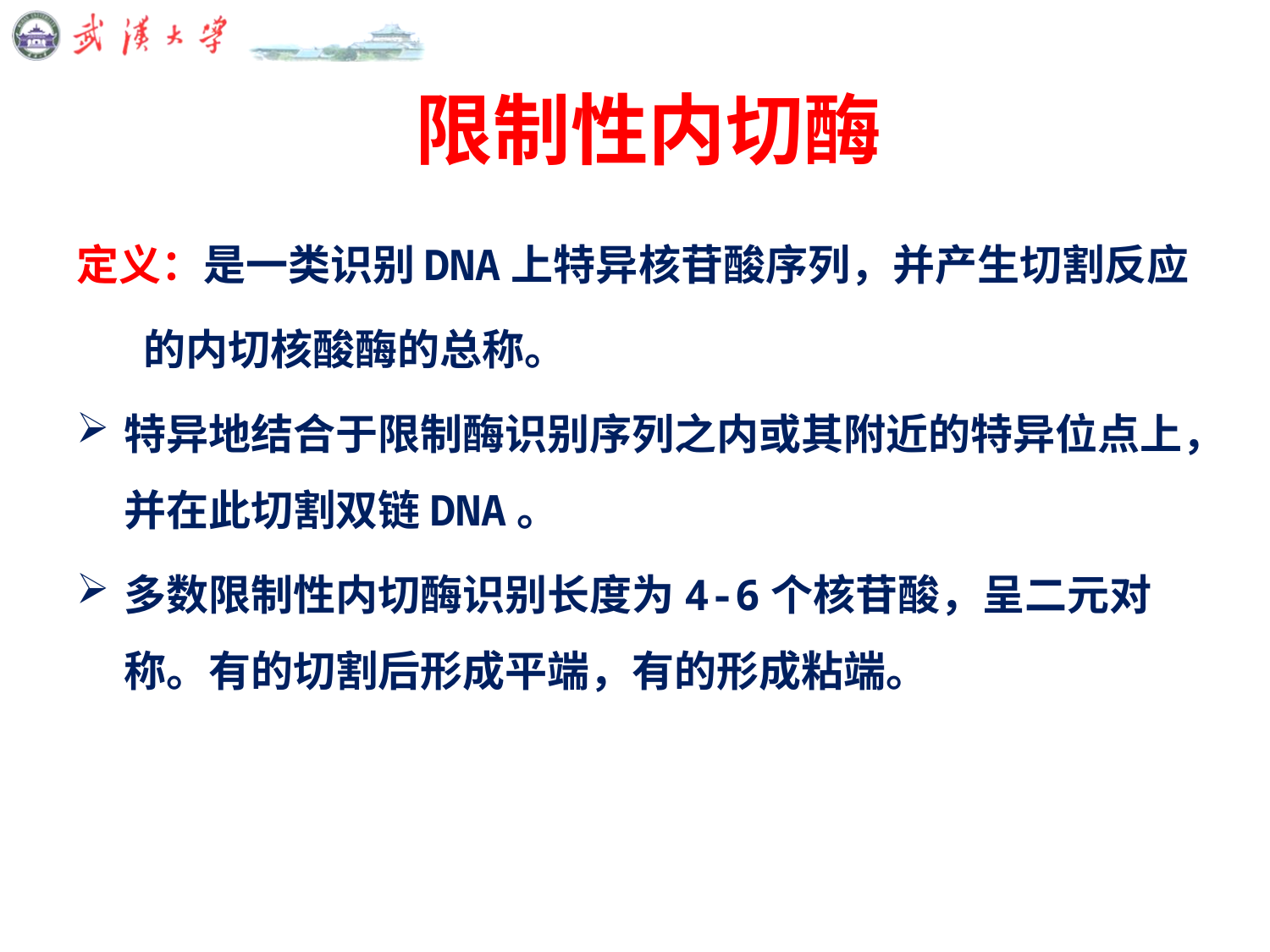

# 限制性内切酶

定义：是一类识别DNA上特异核苷酸序列，并产生切割反应
      的内切核酸酶的总称。
特异地结合于限制酶识别序列之内或其附近的特异位点上，并在此切割双链DNA。
多数限制性内切酶识别长度为4-6个核苷酸，呈二元对称。有的切割后形成平端，有的形成粘端。